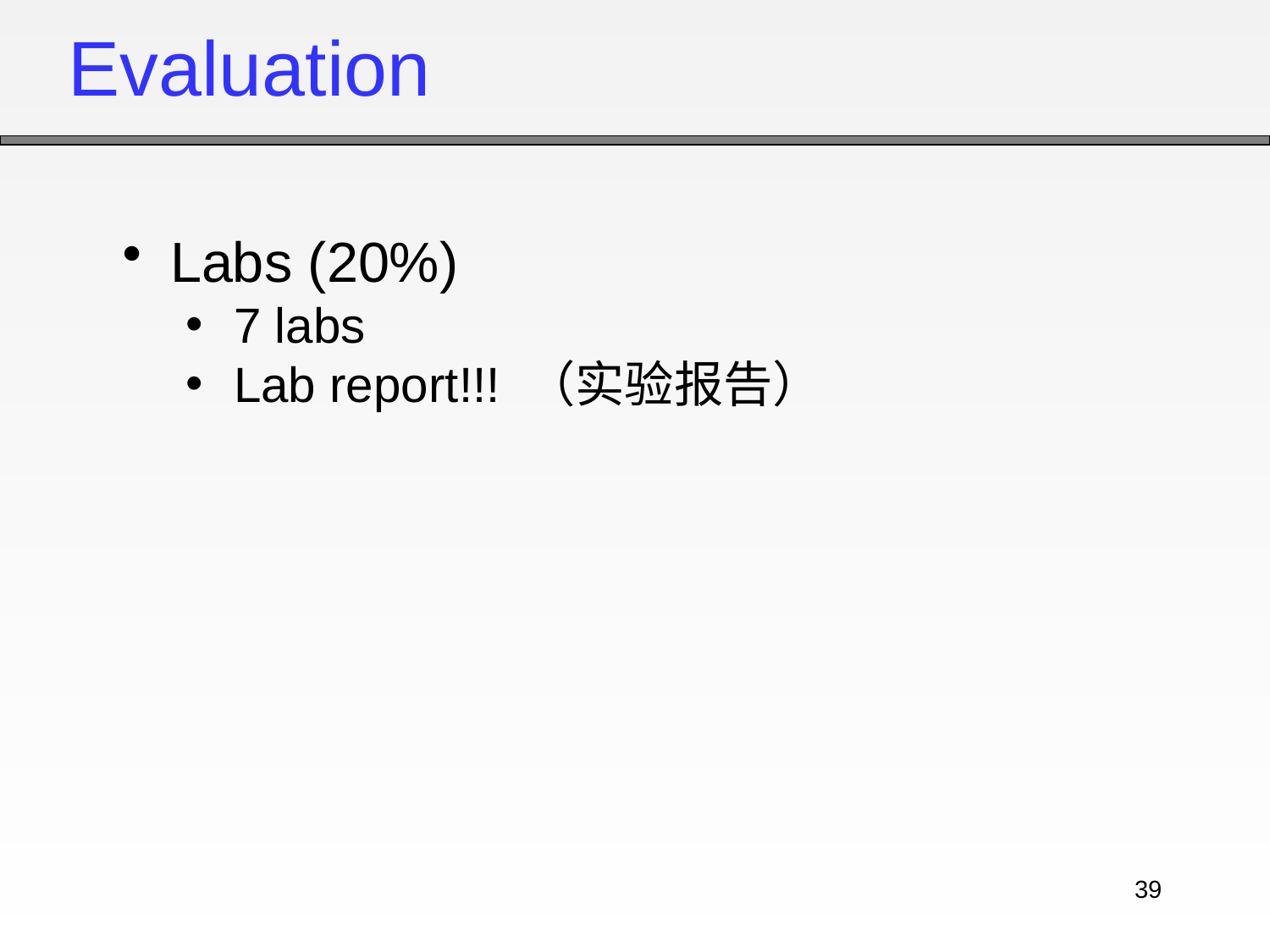

# Evaluation
Labs (20%)
7 labs
Lab report!!! （实验报告）
39